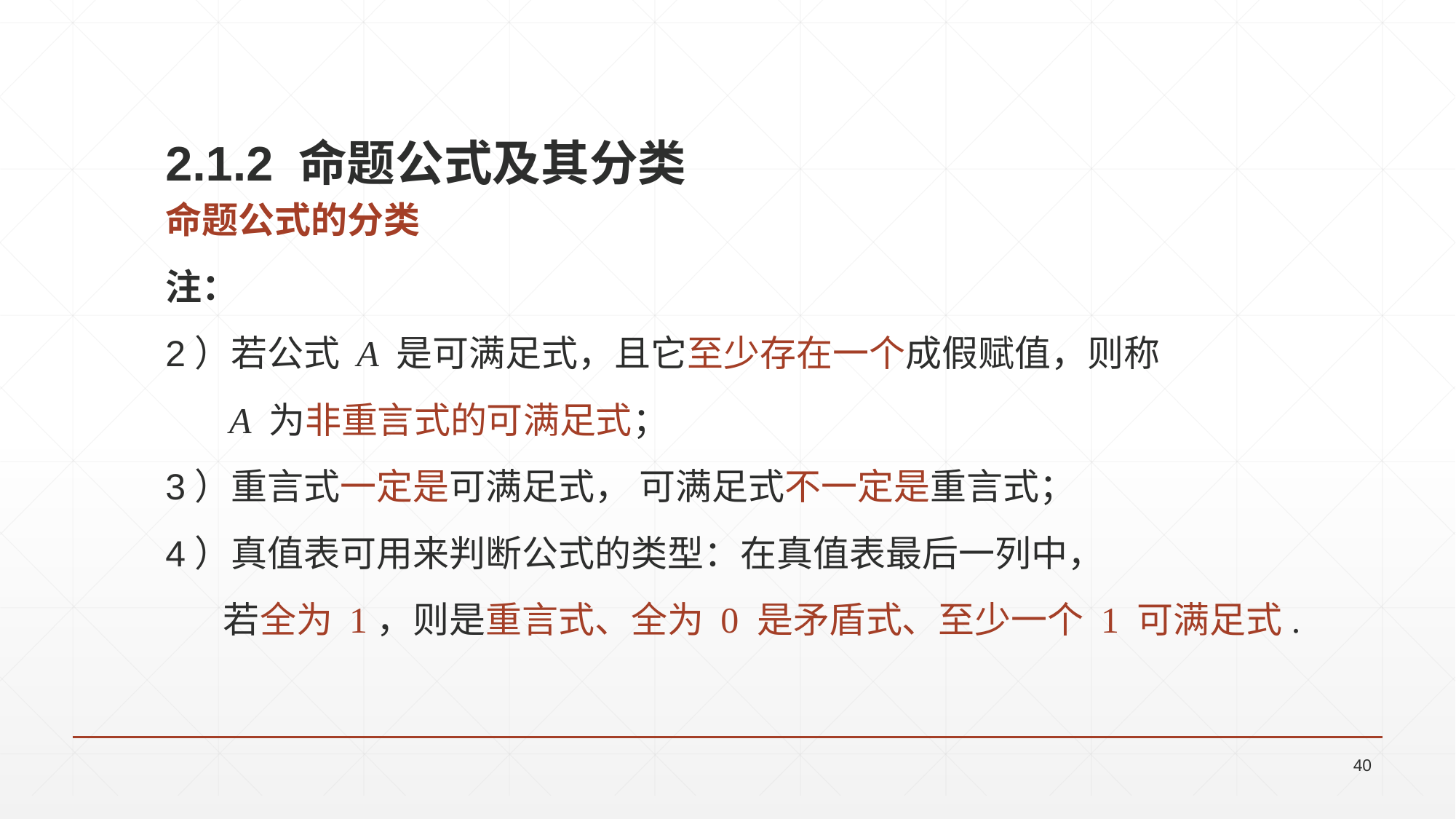

2.1.2 命题公式及其分类
命题公式的分类
注：
2）若公式 A 是可满足式，且它至少存在一个成假赋值，则称
	    A 为非重言式的可满足式；
3）重言式一定是可满足式， 可满足式不一定是重言式；
4）真值表可用来判断公式的类型：在真值表最后一列中，
      若全为 1，则是重言式、全为 0 是矛盾式、至少一个 1 可满足式.
40